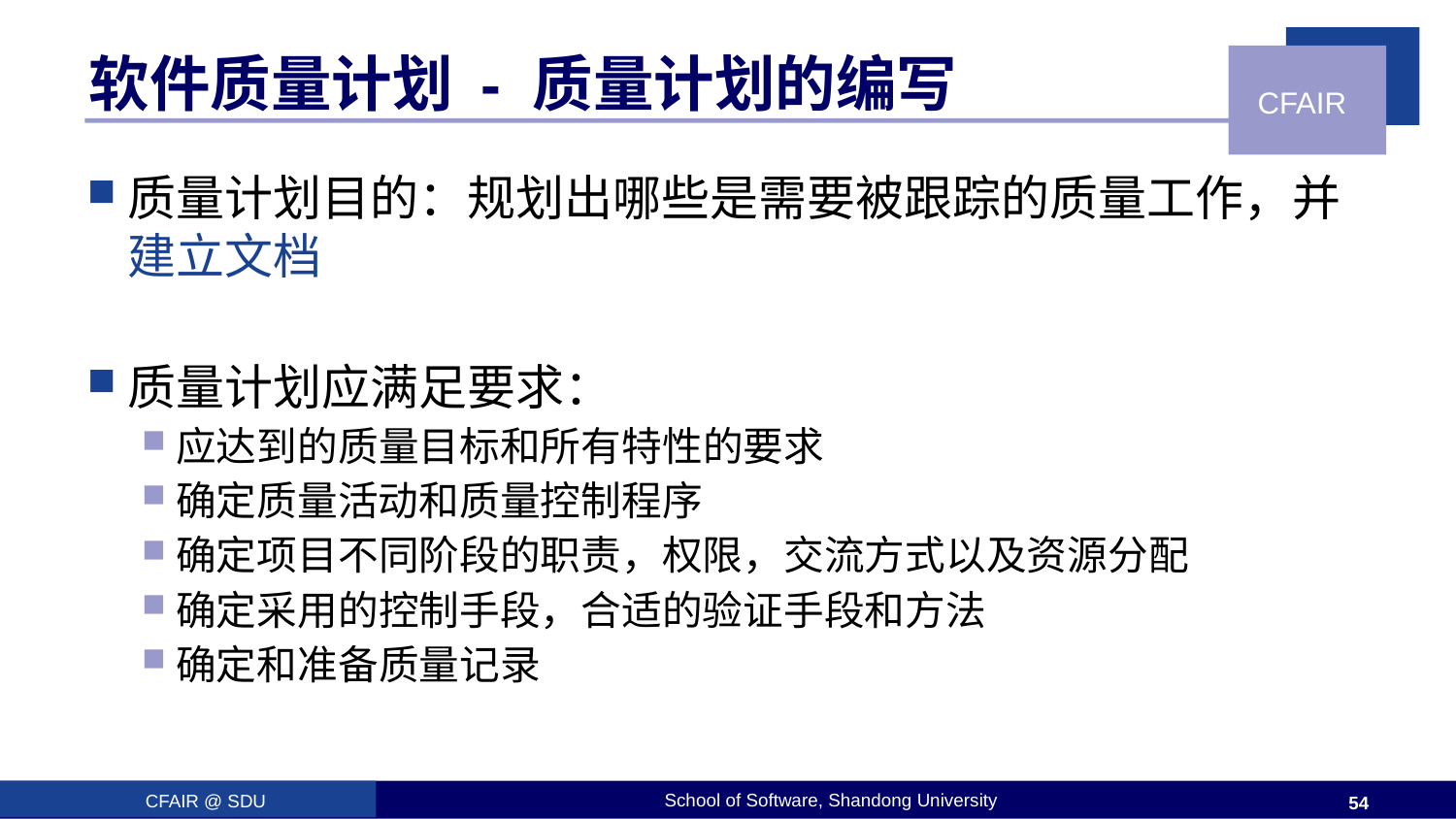

# 软件质量计划 - 质量计划的编写
质量计划目的：规划出哪些是需要被跟踪的质量工作，并建立文档

质量计划应满足要求：
应达到的质量目标和所有特性的要求
确定质量活动和质量控制程序
确定项目不同阶段的职责，权限，交流方式以及资源分配
确定采用的控制手段，合适的验证手段和方法
确定和准备质量记录